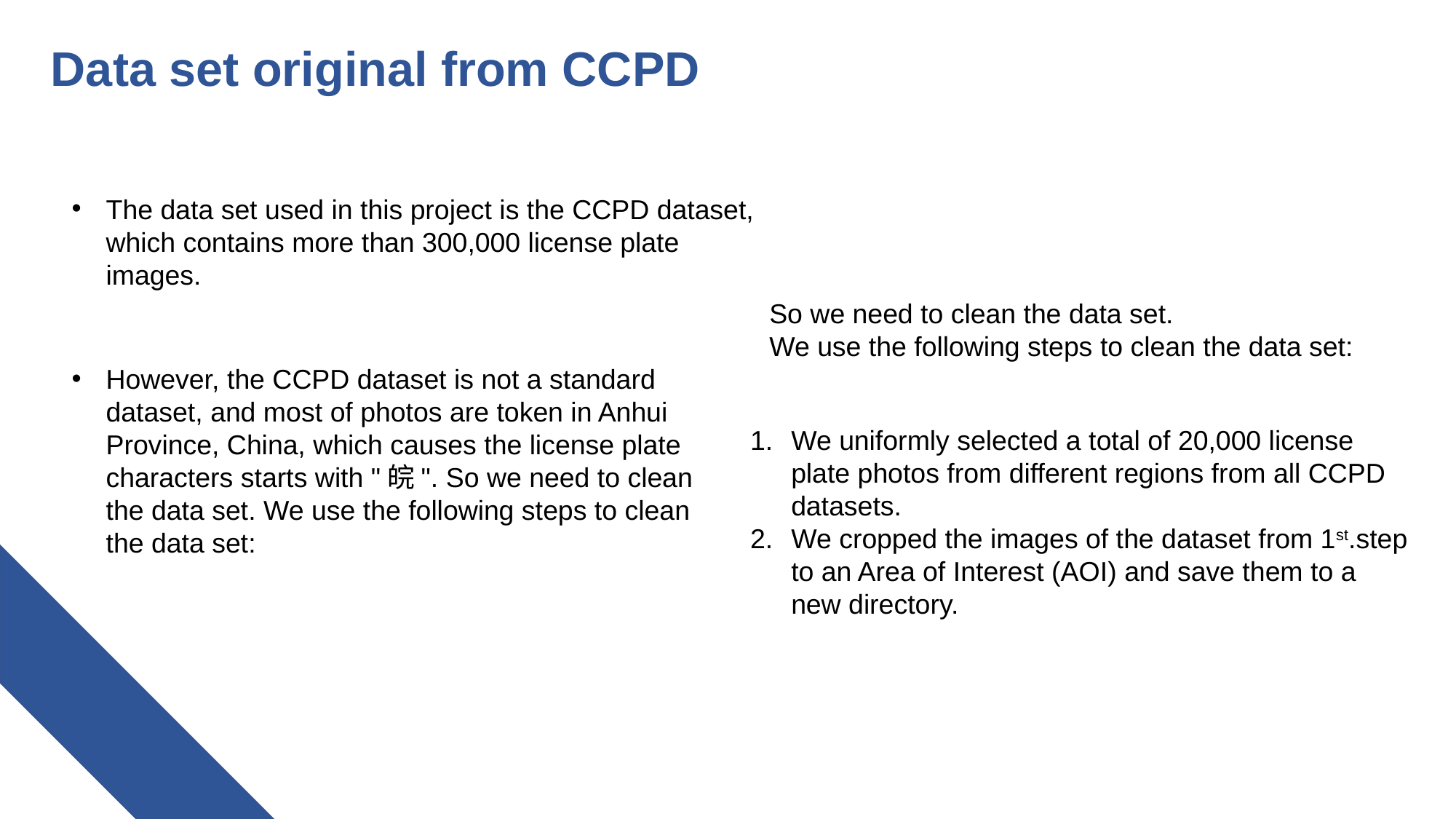

Data set original from CCPD
The data set used in this project is the CCPD dataset, which contains more than 300,000 license plate images.

So we need to clean the data set.
We use the following steps to clean the data set:
However, the CCPD dataset is not a standard dataset, and most of photos are token in Anhui Province, China, which causes the license plate characters starts with "皖". So we need to clean the data set. We use the following steps to clean the data set:
We uniformly selected a total of 20,000 license plate photos from different regions from all CCPD datasets.
We cropped the images of the dataset from 1st.step to an Area of Interest (AOI) and save them to a new directory.